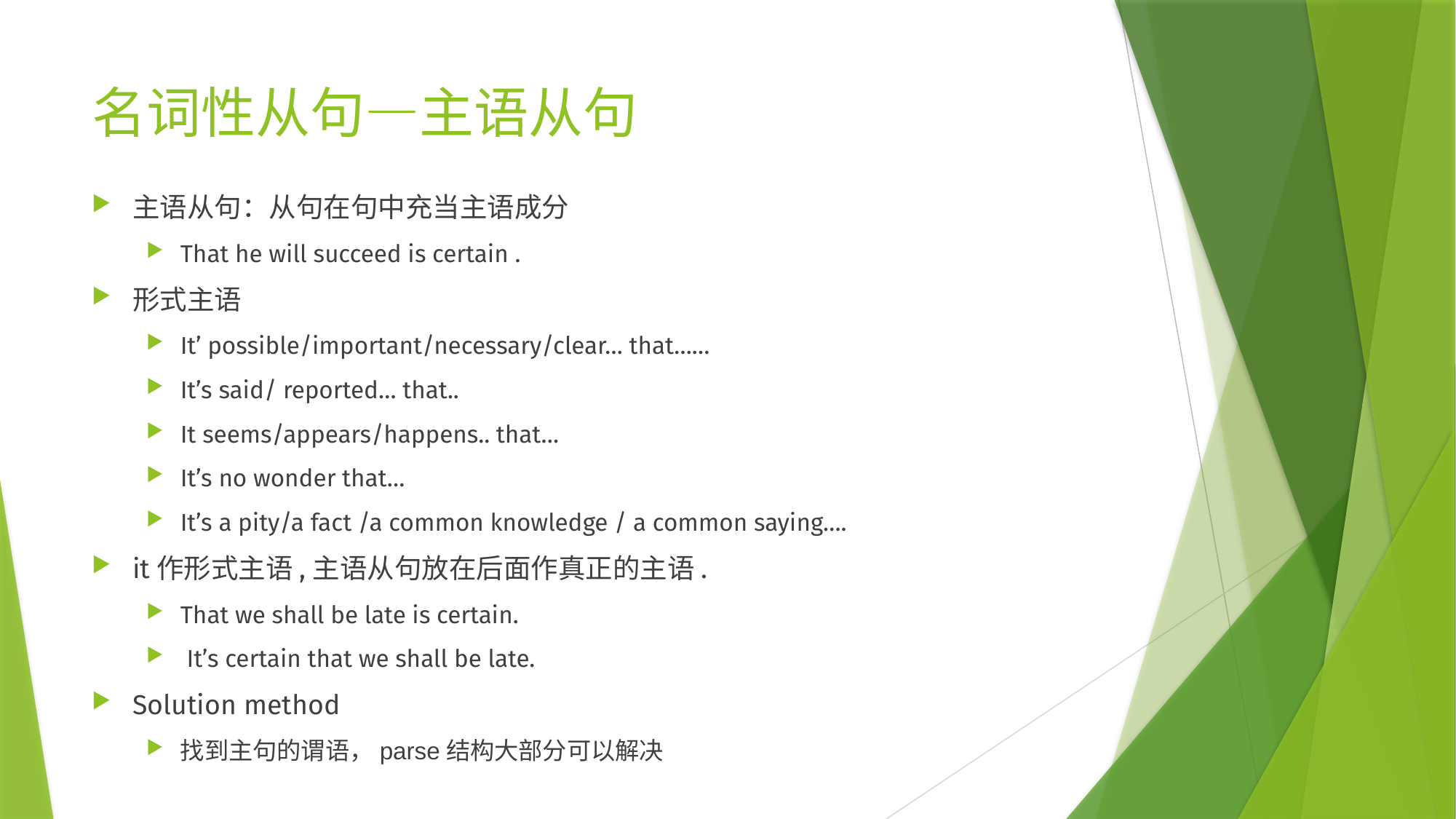

# 名词性从句—主语从句
主语从句：从句在句中充当主语成分
That he will succeed is certain .
形式主语
It’ possible/important/necessary/clear… that……
It’s said/ reported… that..
It seems/appears/happens.. that…
It’s no wonder that…
It’s a pity/a fact /a common knowledge / a common saying….
it作形式主语,主语从句放在后面作真正的主语.
That we shall be late is certain.
 It’s certain that we shall be late.
Solution method
找到主句的谓语，parse结构大部分可以解决